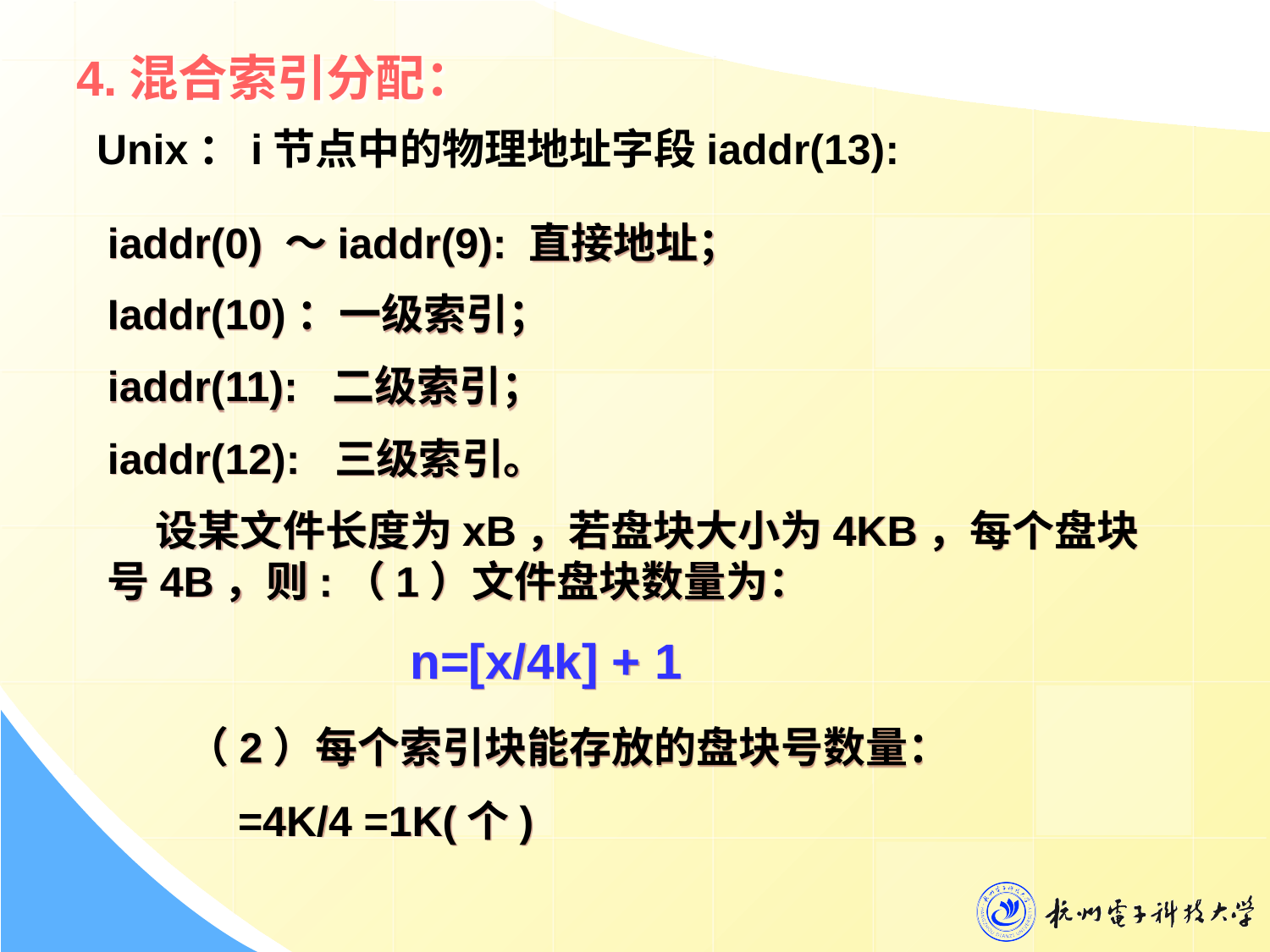

# 4.混合索引分配：
Unix：i节点中的物理地址字段iaddr(13):
iaddr(0) ～iaddr(9): 直接地址；
Iaddr(10)：一级索引；
iaddr(11):  二级索引；
iaddr(12):  三级索引。
    设某文件长度为xB，若盘块大小为4KB，每个盘块号4B，则:（1）文件盘块数量为：
                      n=[x/4k] + 1
      （2）每个索引块能存放的盘块号数量：
           =4K/4 =1K(个)